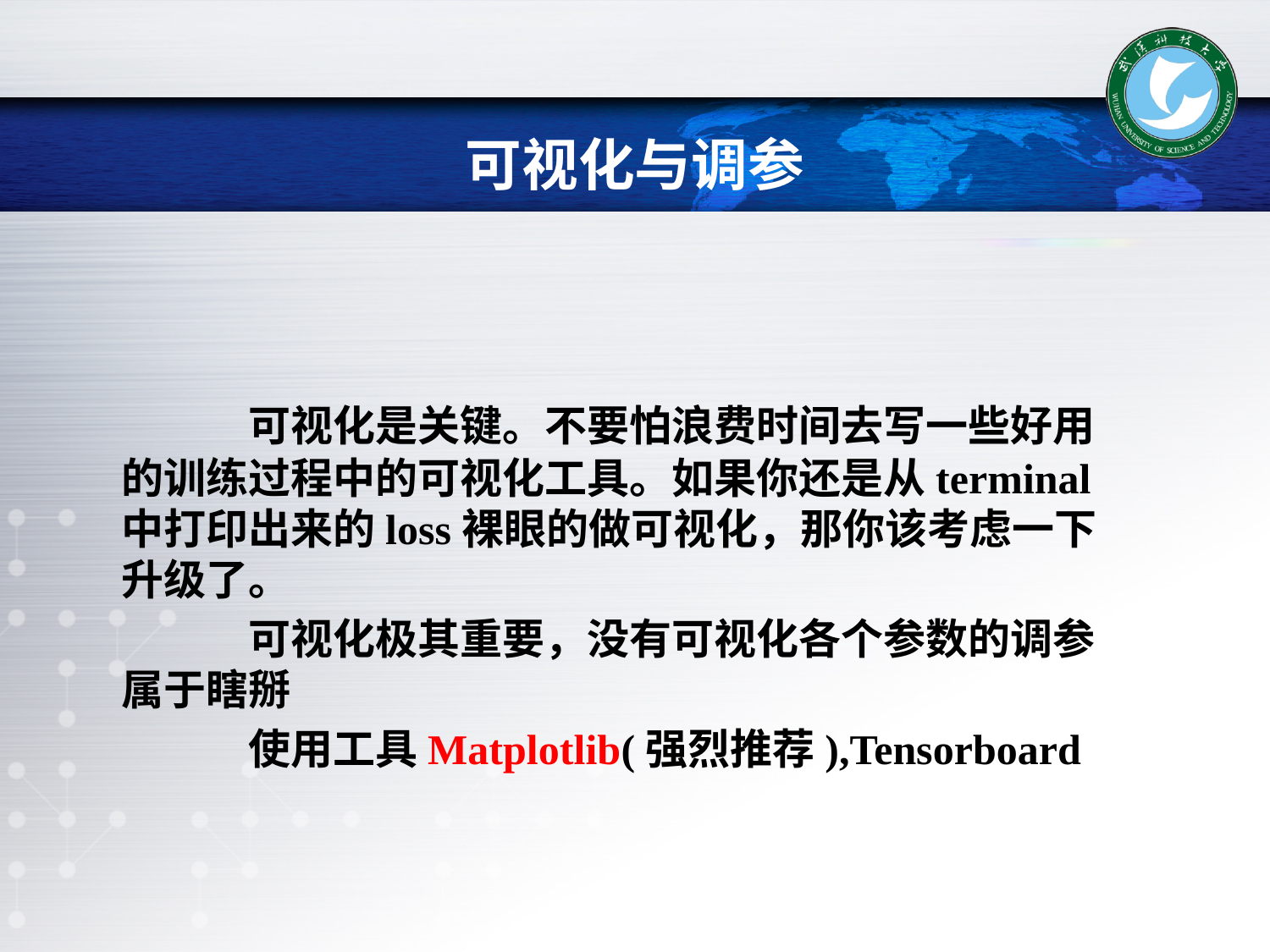

# 可视化与调参

	可视化是关键。不要怕浪费时间去写一些好用的训练过程中的可视化工具。如果你还是从terminal中打印出来的loss裸眼的做可视化，那你该考虑一下升级了。
 	可视化极其重要，没有可视化各个参数的调参属于瞎掰
	使用工具Matplotlib(强烈推荐),Tensorboard